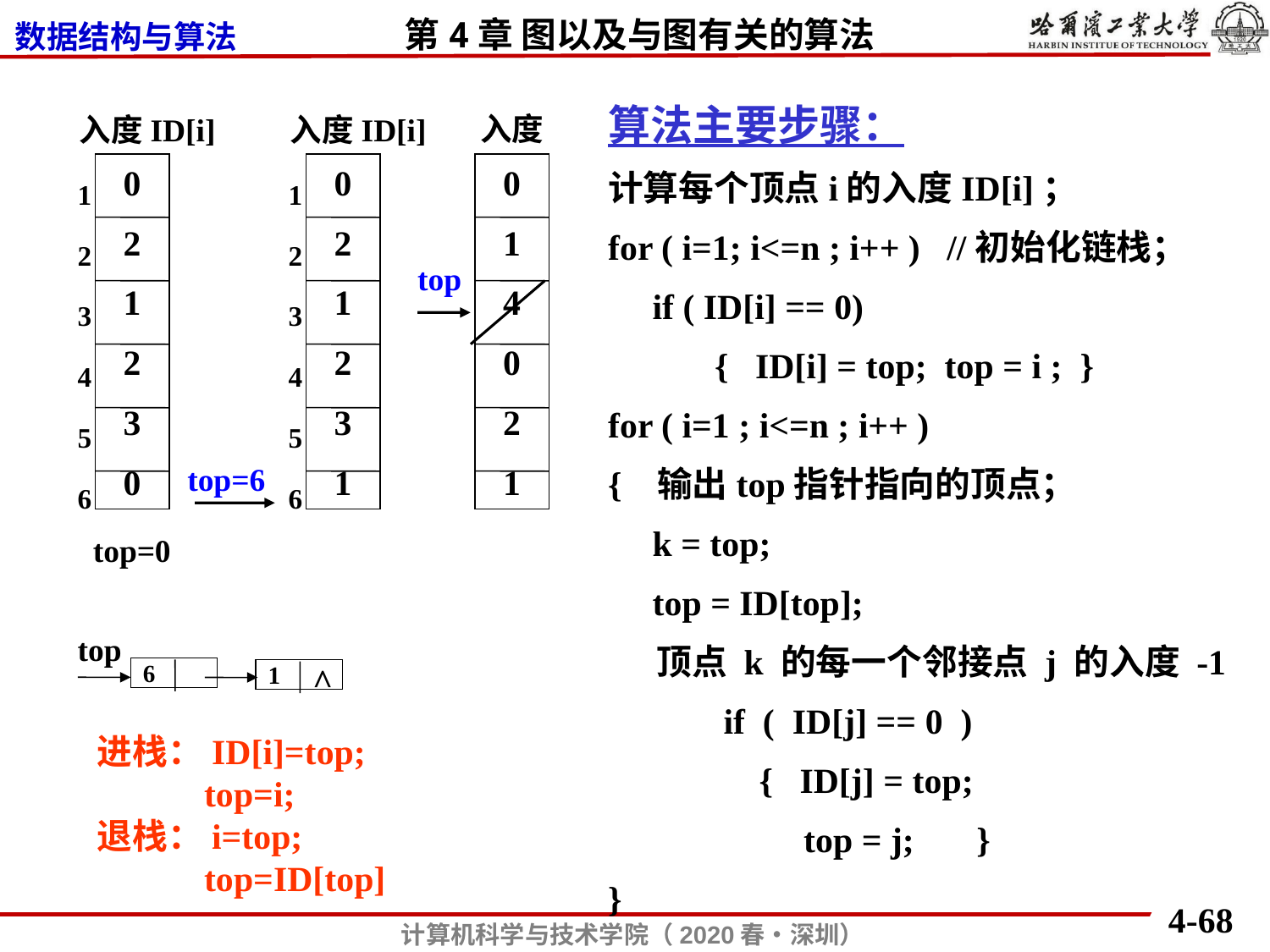

算法主要步骤：
计算每个顶点i的入度ID[i]；
for ( i=1; i<=n ; i++ )   //初始化链栈；
     if ( ID[i] == 0)
            {   ID[i] = top;  top = i ;  }
for ( i=1 ; i<=n ; i++ )
{   输出top指针指向的顶点；
     k = top;
     top = ID[top];
     顶点 k 的每一个邻接点 j 的入度 -1
             if  (  ID[j] == 0  )
                 {   ID[j] = top;
                      top = j;       }
}
入度
入度ID[i]
入度ID[i]
0
2
1
2
3
0
0
2
1
2
3
1
0
1
4
0
2
1
1

2

3

4

5

6
1

2

3

4

5

6

top

top=6

top=0
top
^
  6

  1

进栈：ID[i]=top;
            top=i;
退栈：i=top;
            top=ID[top]